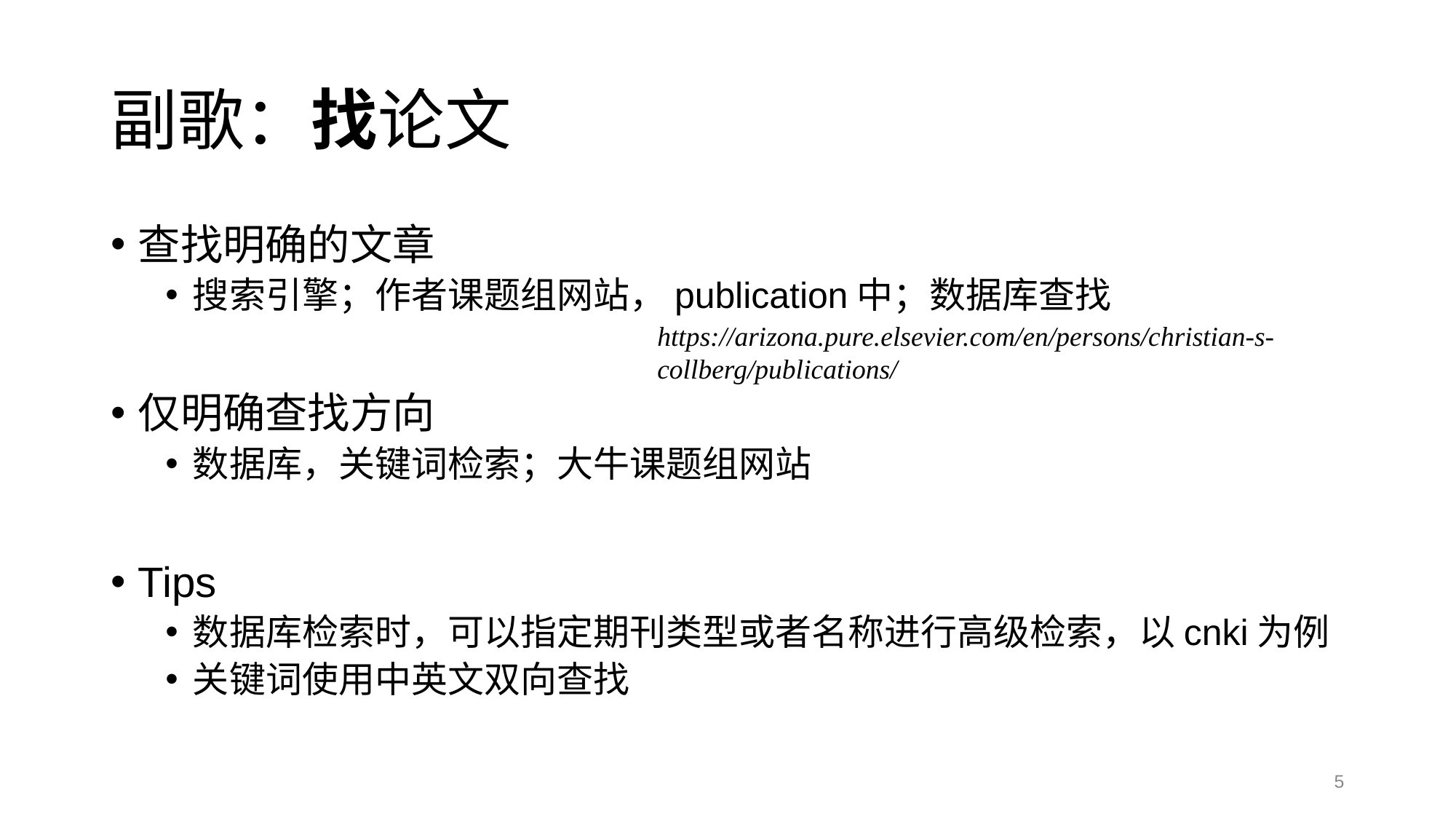

# 副歌：找论文
查找明确的文章
搜索引擎；作者课题组网站，publication中；数据库查找

仅明确查找方向
数据库，关键词检索；大牛课题组网站

Tips
数据库检索时，可以指定期刊类型或者名称进行高级检索，以cnki为例
关键词使用中英文双向查找

https://arizona.pure.elsevier.com/en/persons/christian-s-collberg/publications/
5